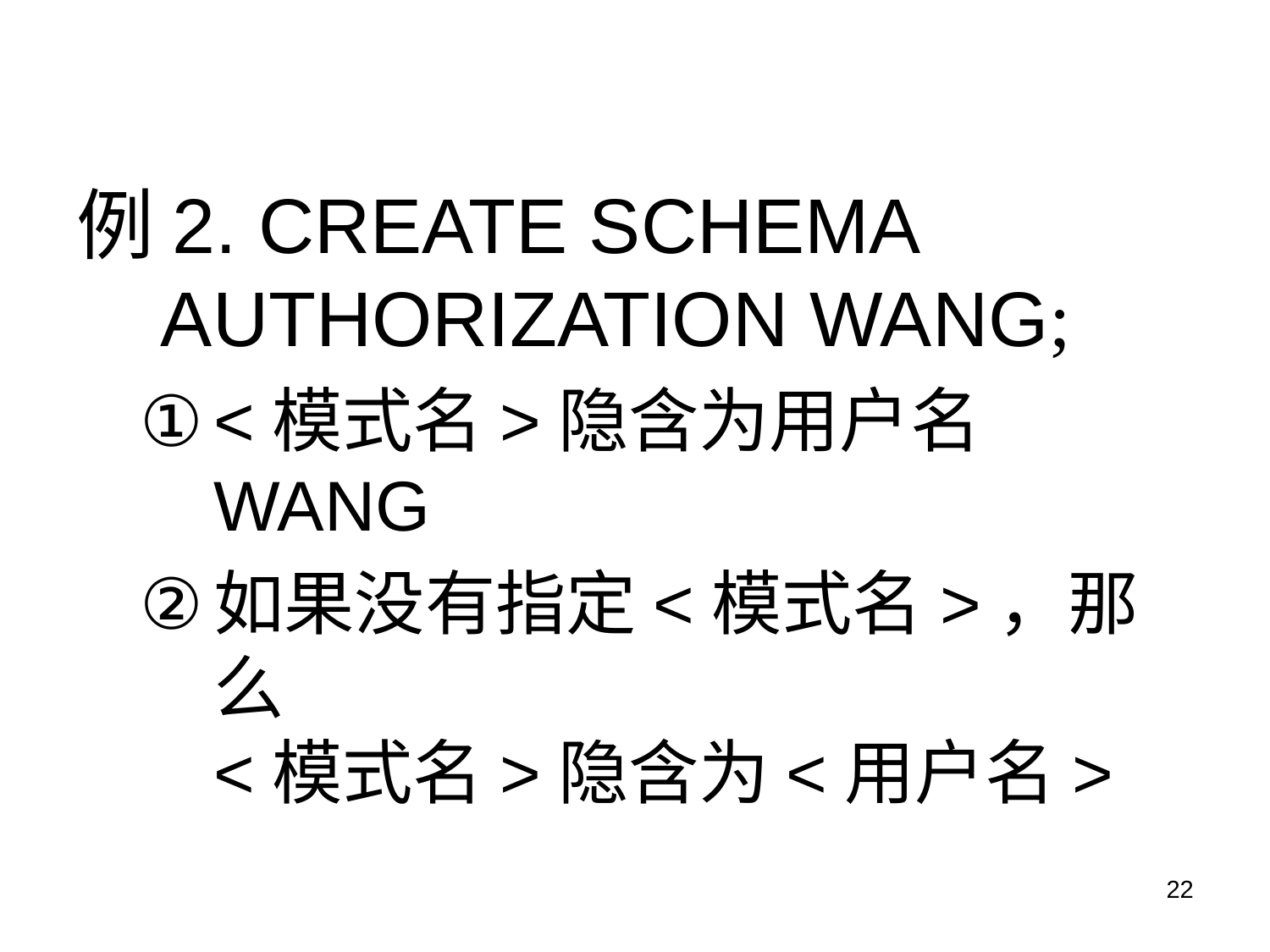

例2. CREATE SCHEMA AUTHORIZATION WANG;
<模式名>隐含为用户名WANG
如果没有指定<模式名>，那么
<模式名>隐含为<用户名>

22